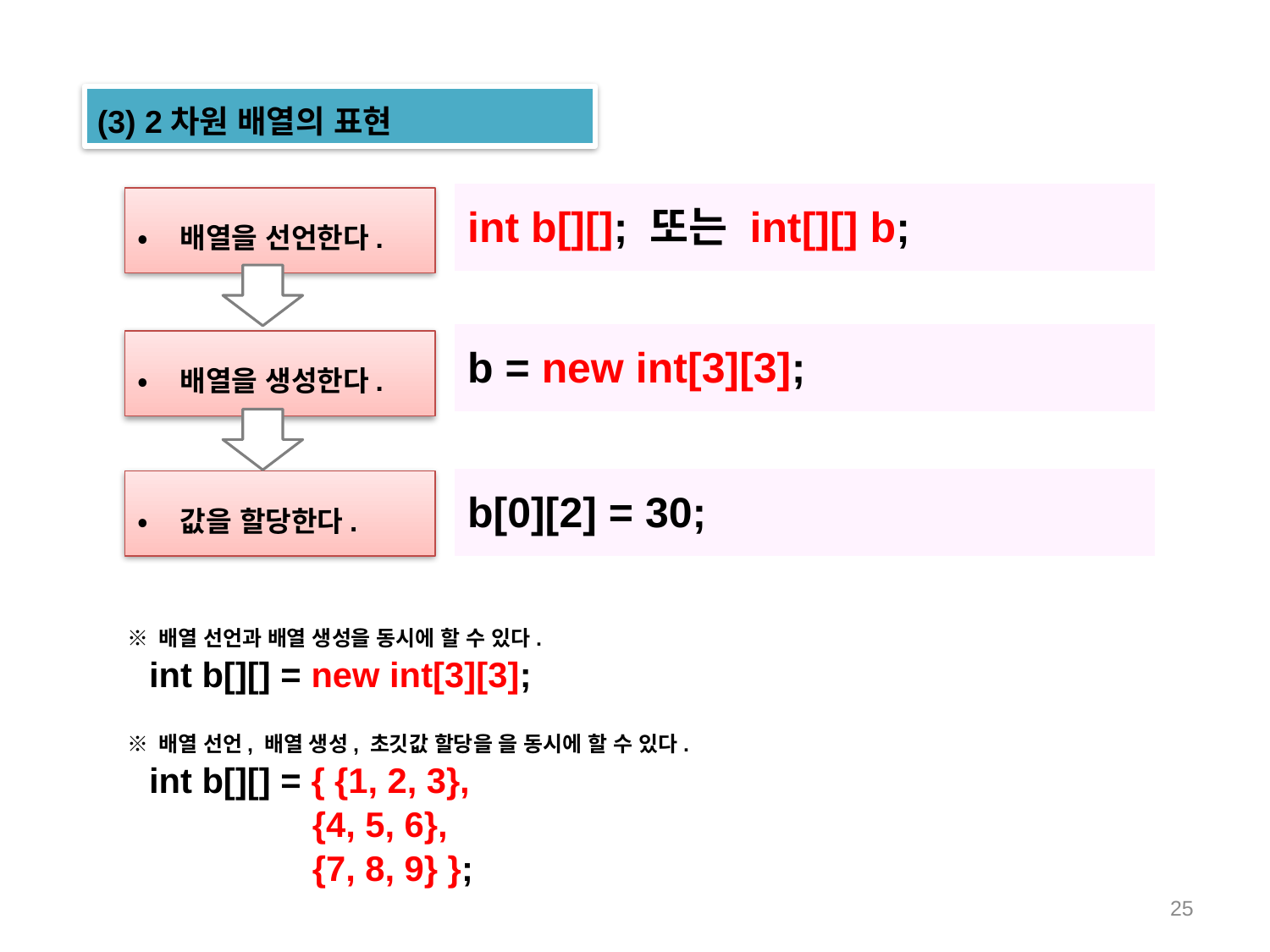

(3) 2차원 배열의 표현
int b[][]; 또는 int[][] b;
• 배열을 선언한다.

b = new int[3][3];
• 배열을 생성한다.

b[0][2] = 30;
• 값을 할당한다.
※ 배열 선언과 배열 생성을 동시에 할 수 있다.
   int b[][] = new int[3][3];
※ 배열 선언, 배열 생성, 초깃값 할당을 을 동시에 할 수 있다.
   int b[][] = { {1, 2, 3},
                   {4, 5, 6},
                   {7, 8, 9} };
25